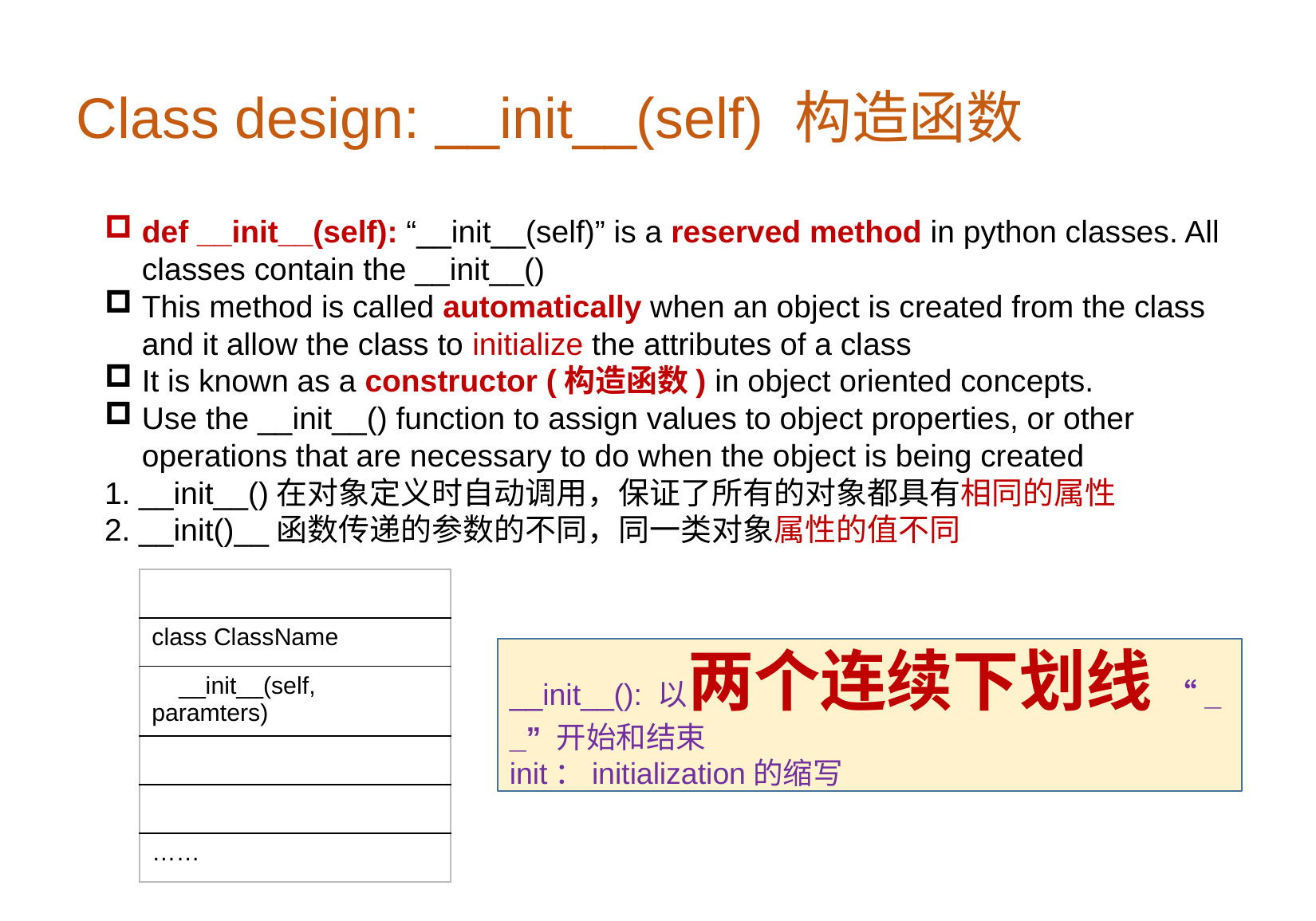

Class design: __init__(self) 构造函数
def __init__(self): “__init__(self)” is a reserved method in python classes. All classes contain the __init__()
This method is called automatically when an object is created from the class and it allow the class to initialize the attributes of a class
It is known as a constructor (构造函数) in object oriented concepts.
Use the __init__() function to assign values to object properties, or other operations that are necessary to do when the object is being created
1. __init__()在对象定义时自动调用，保证了所有的对象都具有相同的属性
2. __init()__函数传递的参数的不同，同一类对象属性的值不同
|  |
| --- |
| class ClassName |
| \_\_init\_\_(self, paramters) |
|  |
|  |
| …… |
__init__(): 以两个连续下划线 “_ _” 开始和结束
init：initialization的缩写